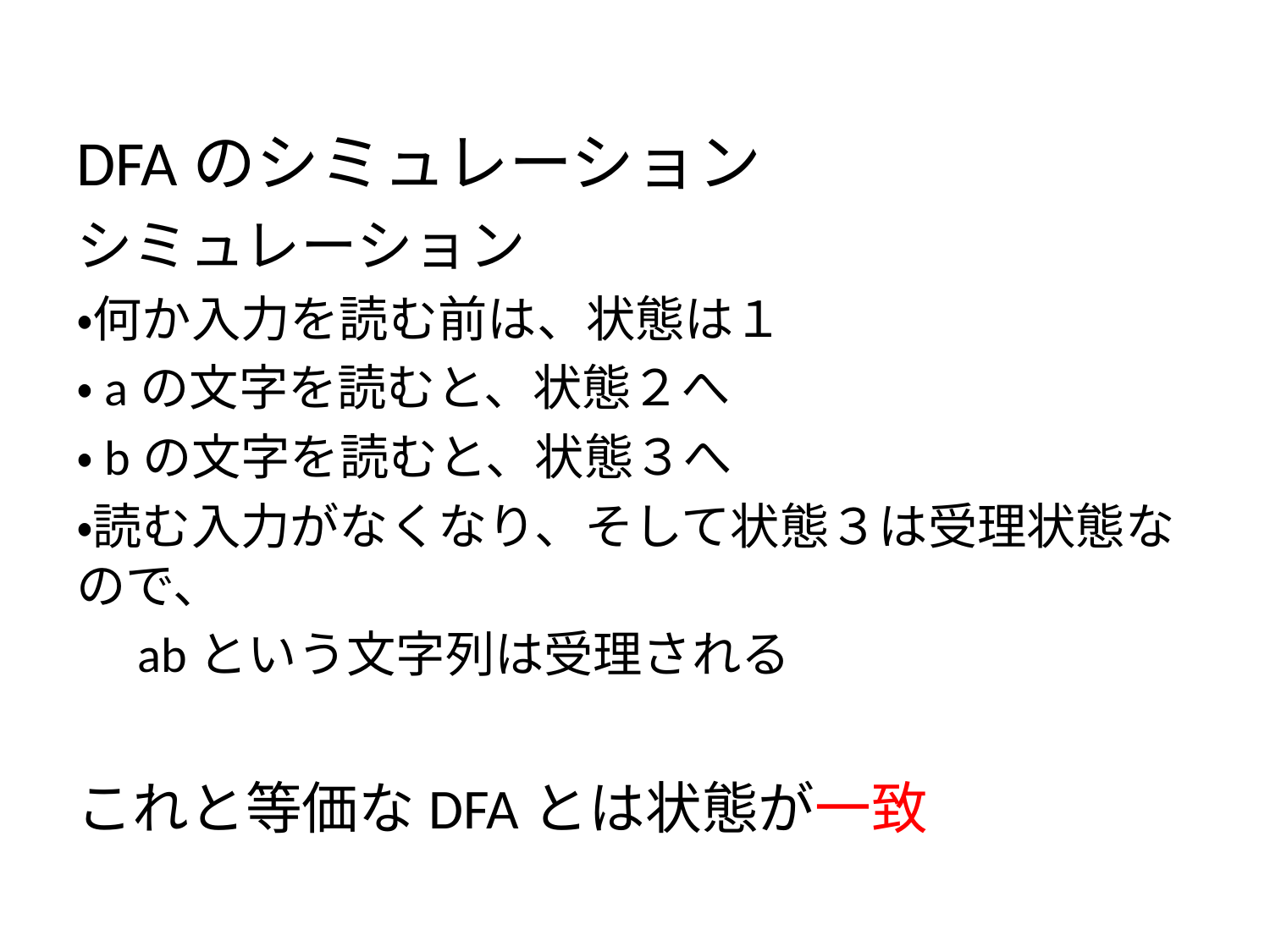

DFAのシミュレーション
シミュレーション
・何か入力を読む前は、状態は１
・aの文字を読むと、状態２へ
・bの文字を読むと、状態３へ
・読む入力がなくなり、そして状態３は受理状態なので、
　abという文字列は受理される

これと等価なDFAとは状態が一致